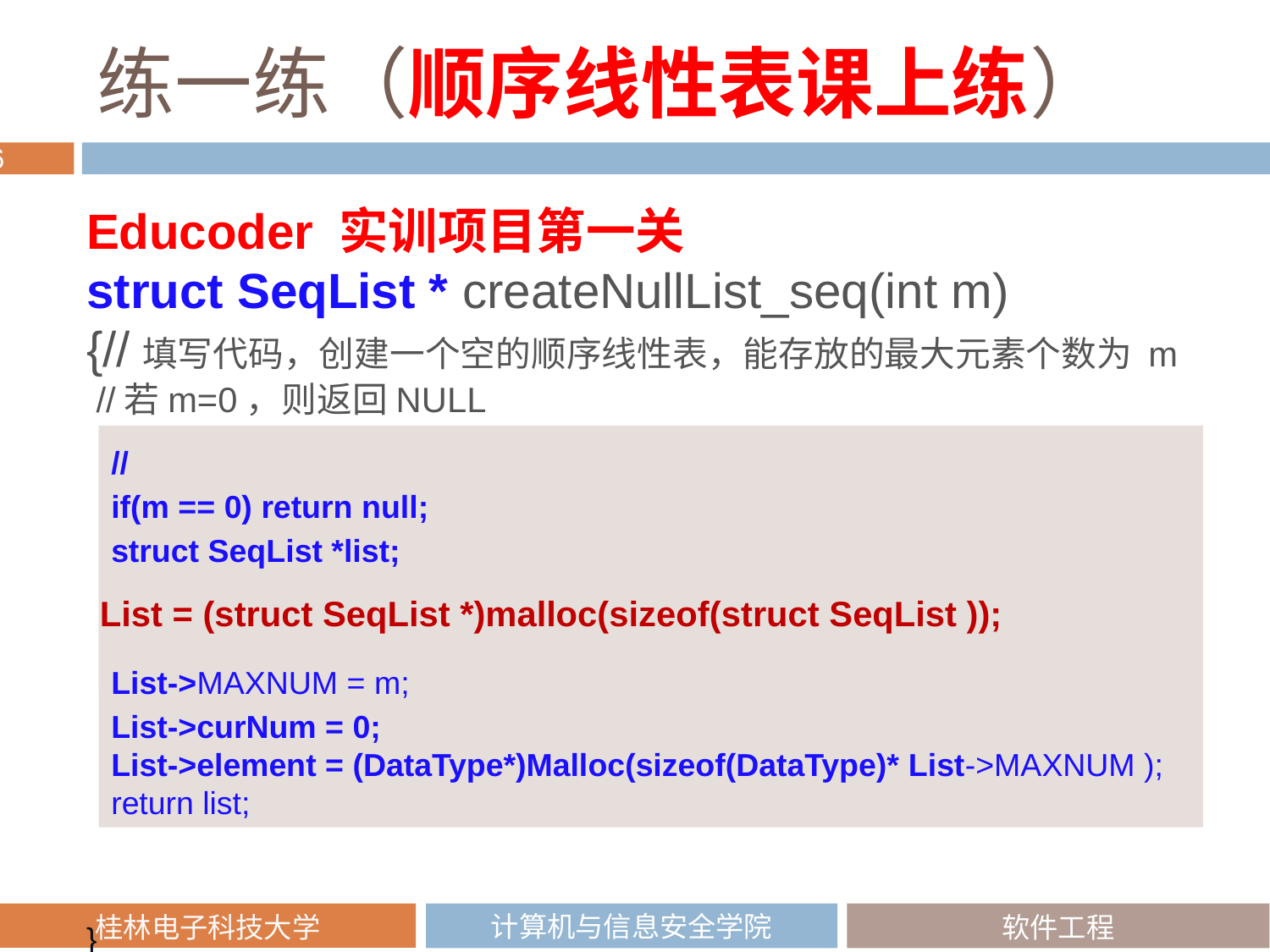

# 练一练（顺序线性表课上练）
Educoder 实训项目第一关
struct SeqList * createNullList_seq(int m)
{//填写代码，创建一个空的顺序线性表，能存放的最大元素个数为 m
 //若m=0，则返回NULL

}
我们能不能这样做
struct SeqList list;
List. MAXNUM = m;
List.curNum = 0;
List.element = (DataType*)Malloc(sizeof(DataType)* List. MAXNUM );
return list;
//
if(m == 0) return null;
struct SeqList *list;

List->MAXNUM = m;
List->curNum = 0;
List->element = (DataType*)Malloc(sizeof(DataType)* List->MAXNUM );
return list;
List = (struct SeqList *)malloc(sizeof(struct SeqList ));